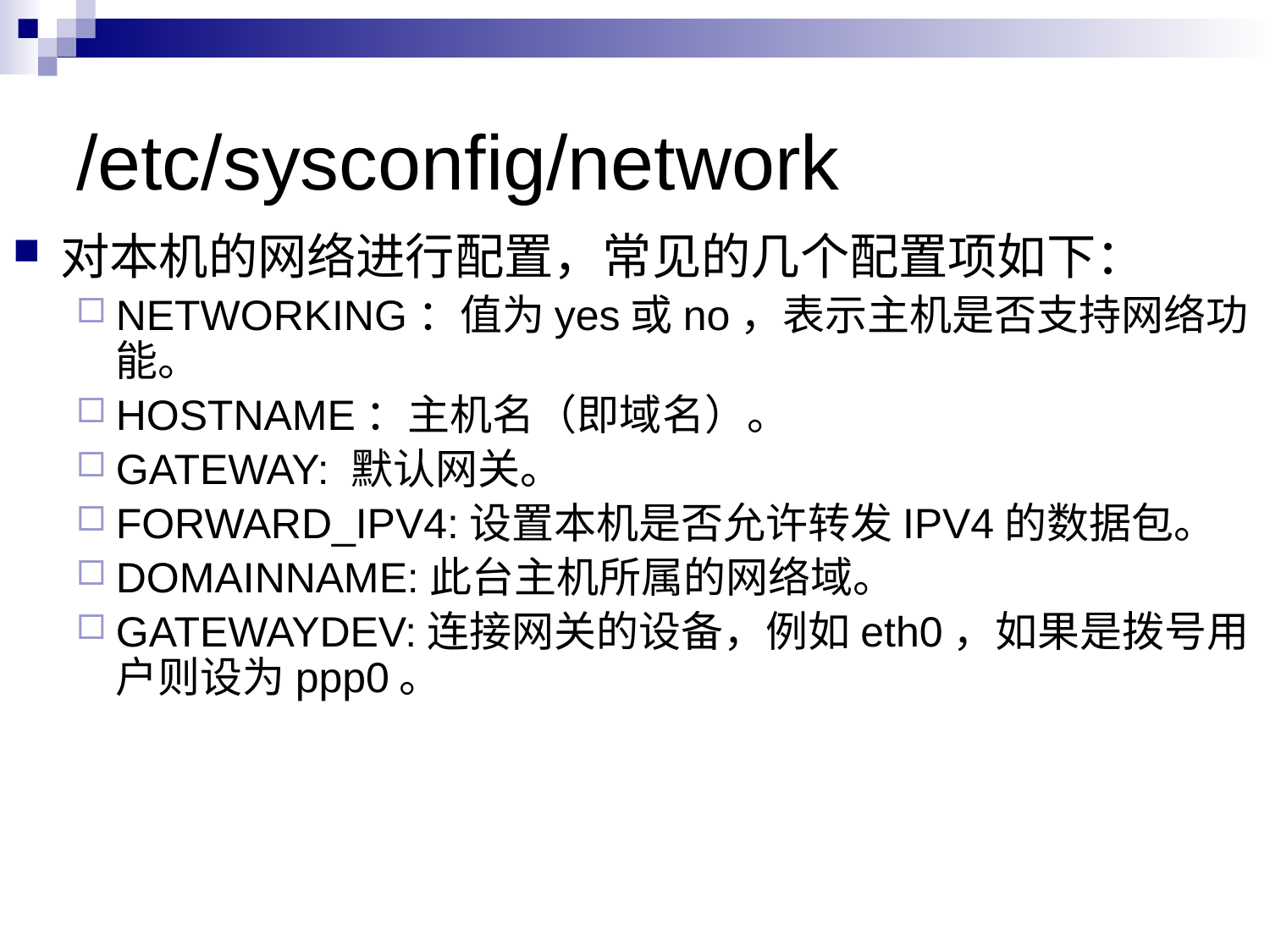

# /etc/sysconfig/network
对本机的网络进行配置，常见的几个配置项如下：
NETWORKING：值为yes或no，表示主机是否支持网络功能。
HOSTNAME：主机名（即域名）。
GATEWAY: 默认网关。
FORWARD_IPV4:设置本机是否允许转发IPV4的数据包。
DOMAINNAME:此台主机所属的网络域。
GATEWAYDEV:连接网关的设备，例如eth0，如果是拨号用户则设为ppp0。